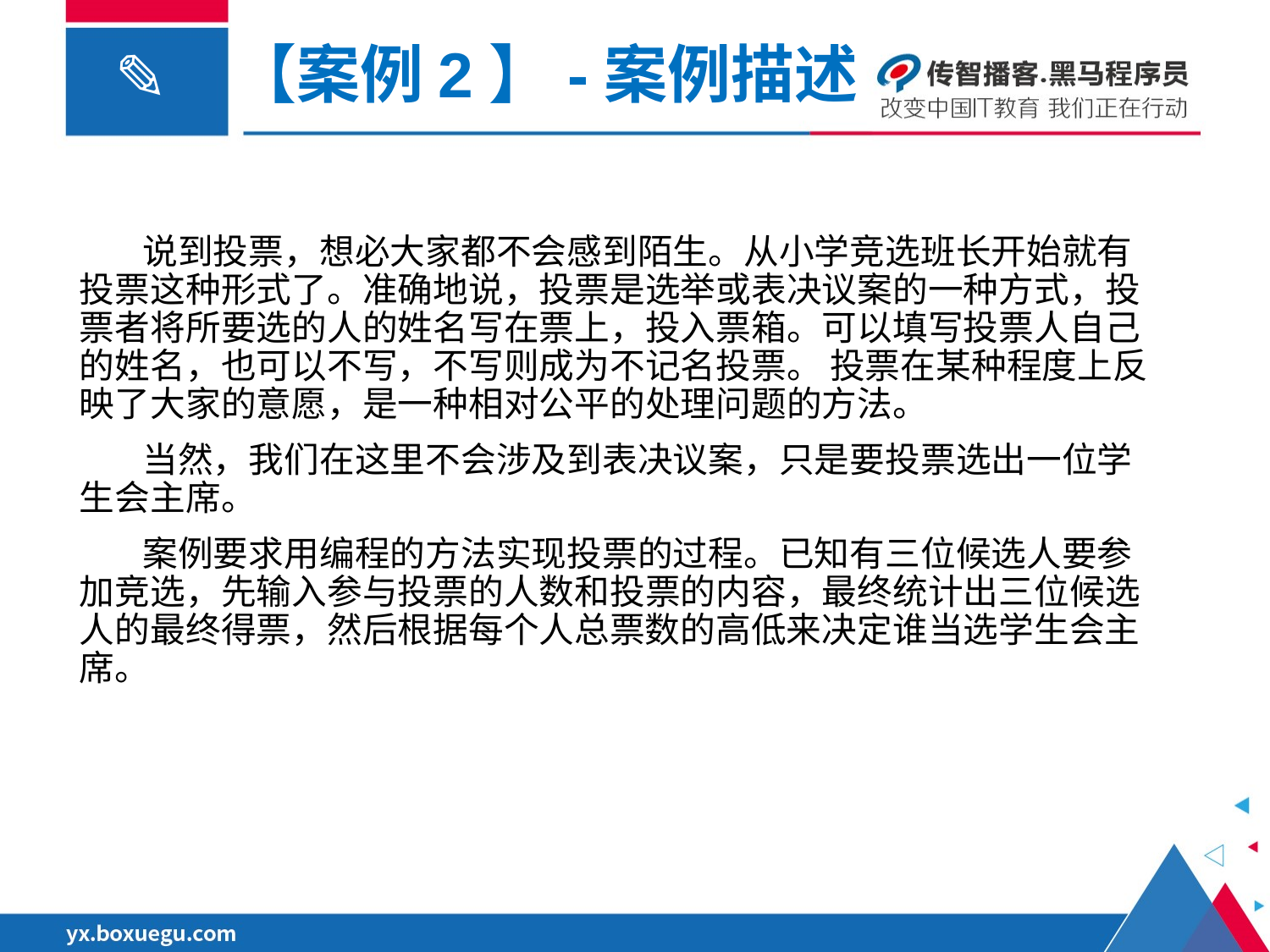

【案例2】-案例描述
       说到投票，想必大家都不会感到陌生。从小学竞选班长开始就有投票这种形式了。准确地说，投票是选举或表决议案的一种方式，投票者将所要选的人的姓名写在票上，投入票箱。可以填写投票人自己的姓名，也可以不写，不写则成为不记名投票。 投票在某种程度上反映了大家的意愿，是一种相对公平的处理问题的方法。
       当然，我们在这里不会涉及到表决议案，只是要投票选出一位学生会主席。
       案例要求用编程的方法实现投票的过程。已知有三位候选人要参加竞选，先输入参与投票的人数和投票的内容，最终统计出三位候选人的最终得票，然后根据每个人总票数的高低来决定谁当选学生会主席。